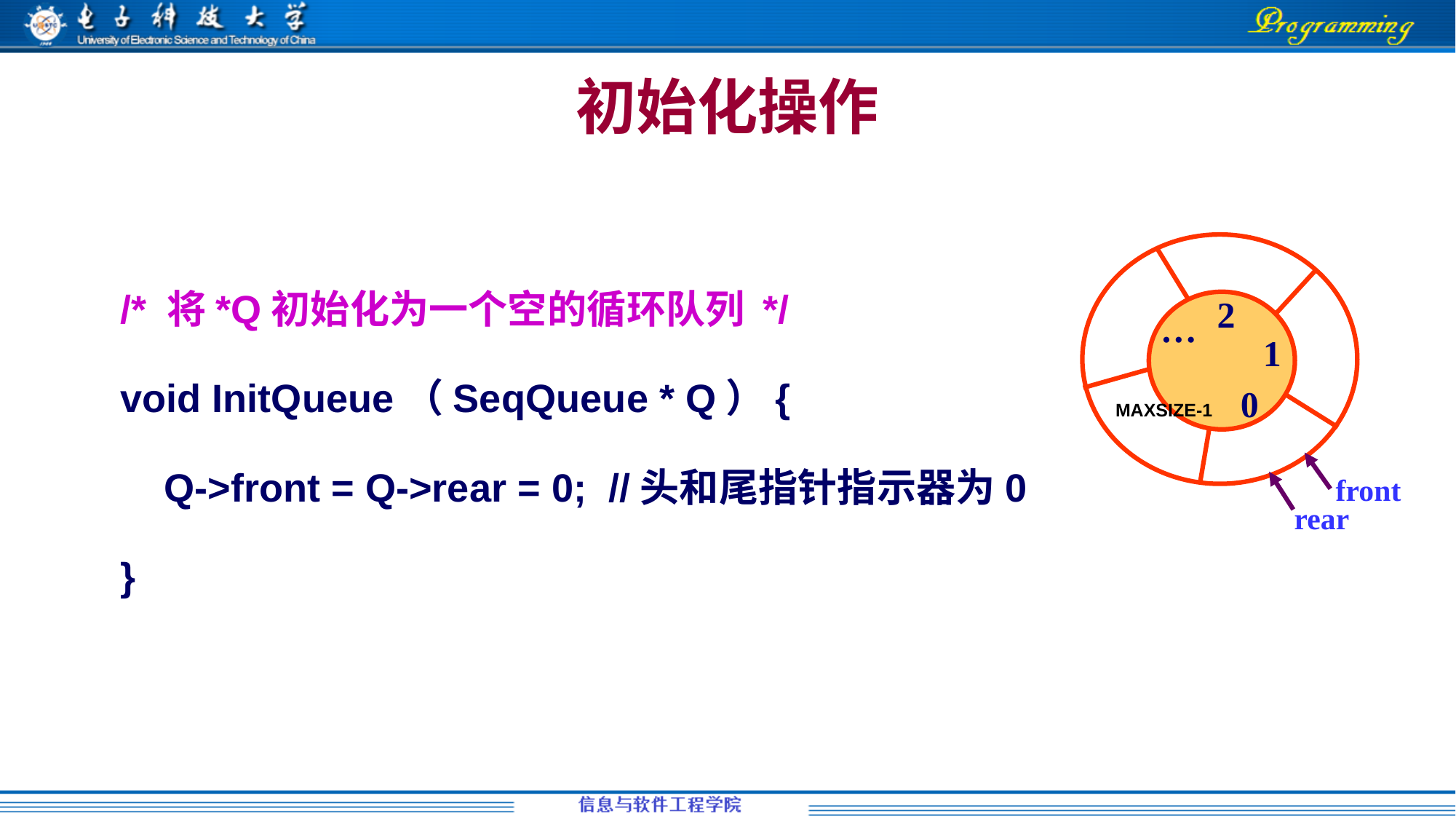

# 初始化操作

2
…
1

0

MAXSIZE-1

front

rear
/* 将*Q初始化为一个空的循环队列 */
void InitQueue（SeqQueue * Q）{
    Q->front = Q->rear = 0;  //头和尾指针指示器为0
}